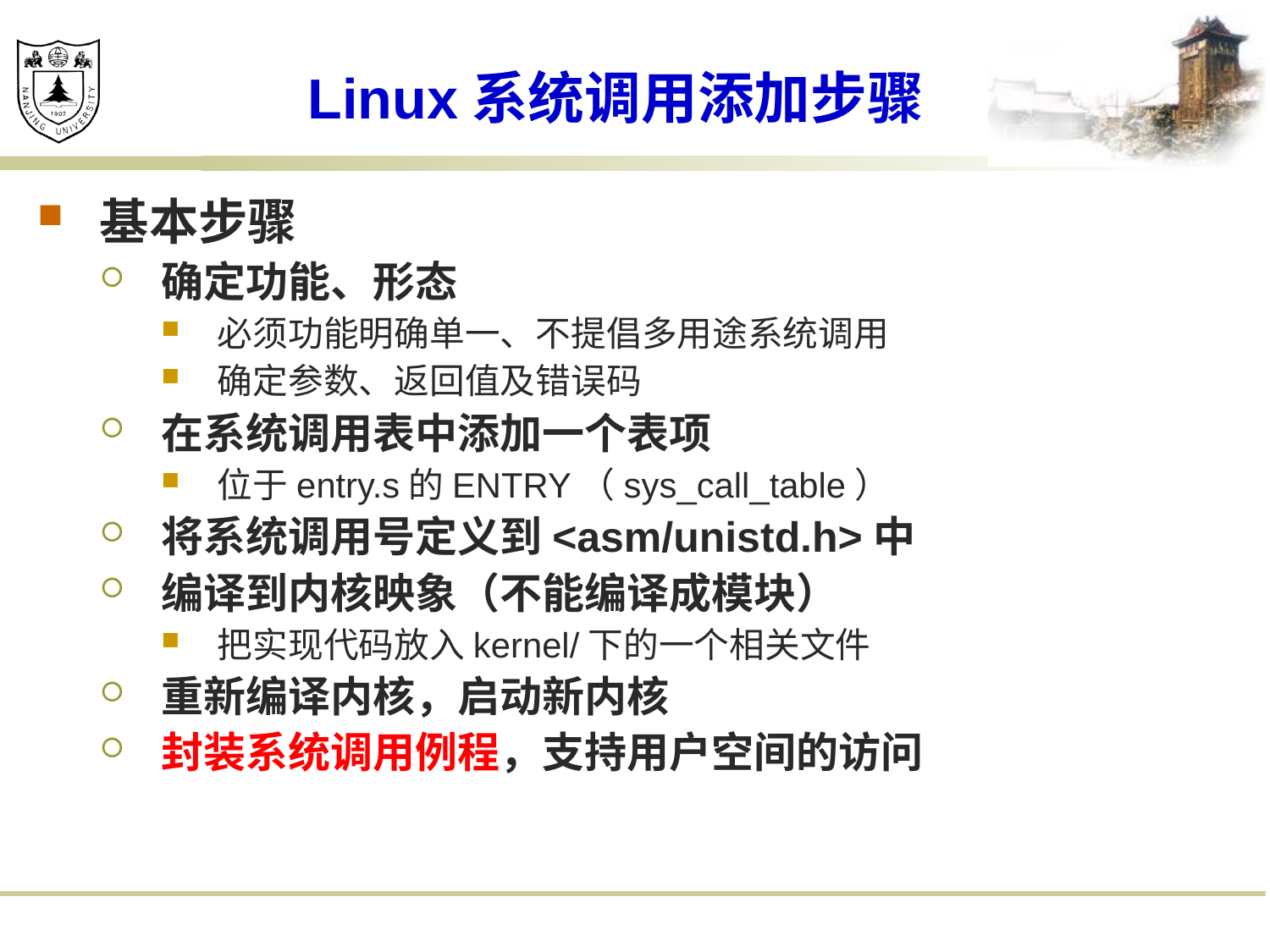

# Linux系统调用添加步骤
基本步骤
确定功能、形态
必须功能明确单一、不提倡多用途系统调用
确定参数、返回值及错误码
在系统调用表中添加一个表项
位于entry.s的ENTRY（sys_call_table）
将系统调用号定义到<asm/unistd.h>中
编译到内核映象（不能编译成模块）
把实现代码放入kernel/下的一个相关文件
重新编译内核，启动新内核
封装系统调用例程，支持用户空间的访问
117